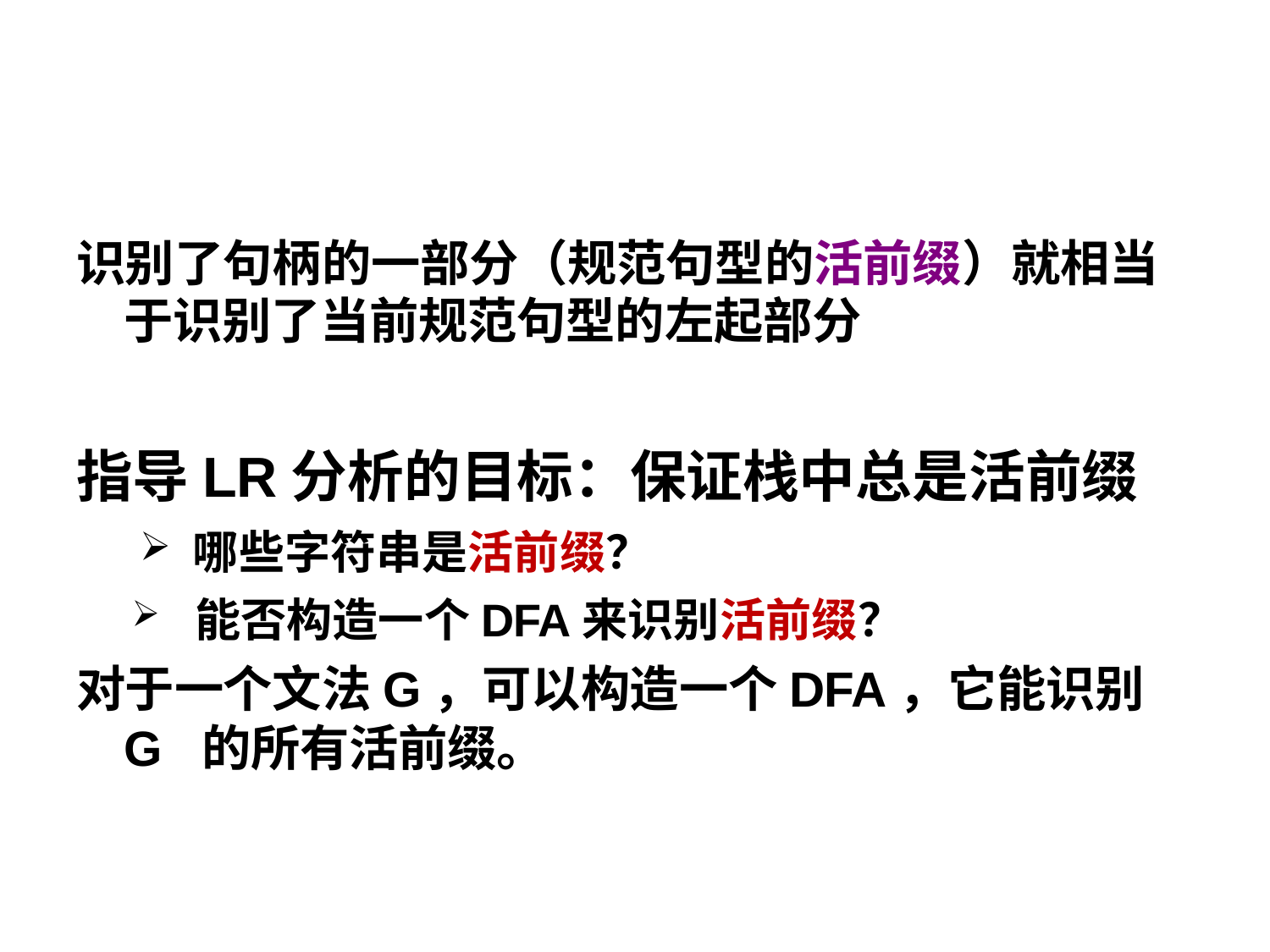

# 识别了句柄的一部分（规范句型的活前缀）就相当 于识别了当前规范句型的左起部分
指导LR分析的目标：保证栈中总是活前缀
哪些字符串是活前缀？
能否构造一个DFA来识别活前缀？
对于一个文法G，可以构造一个DFA，它能识别G  的所有活前缀。